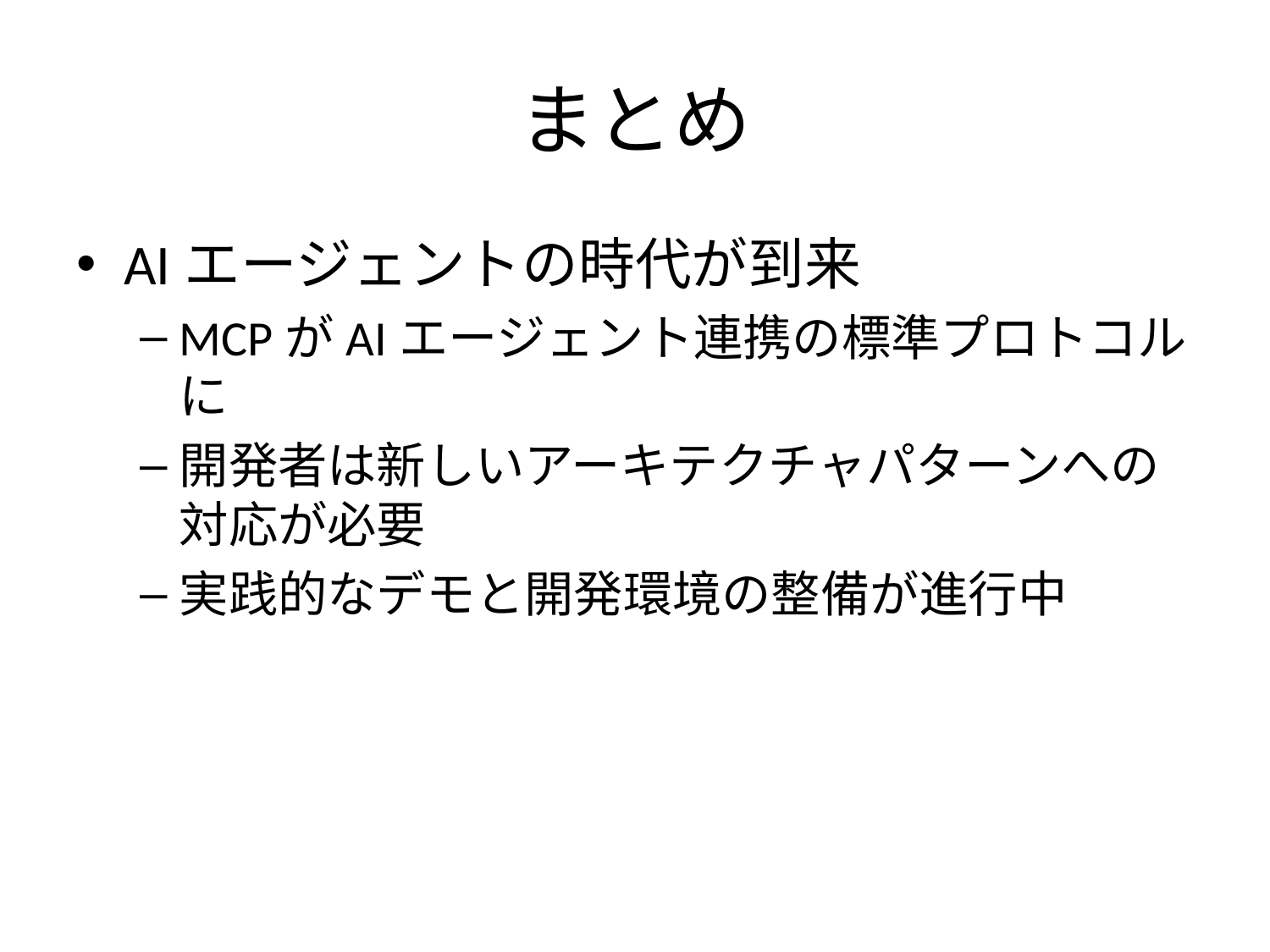

# まとめ
AIエージェントの時代が到来
MCPがAIエージェント連携の標準プロトコルに
開発者は新しいアーキテクチャパターンへの対応が必要
実践的なデモと開発環境の整備が進行中